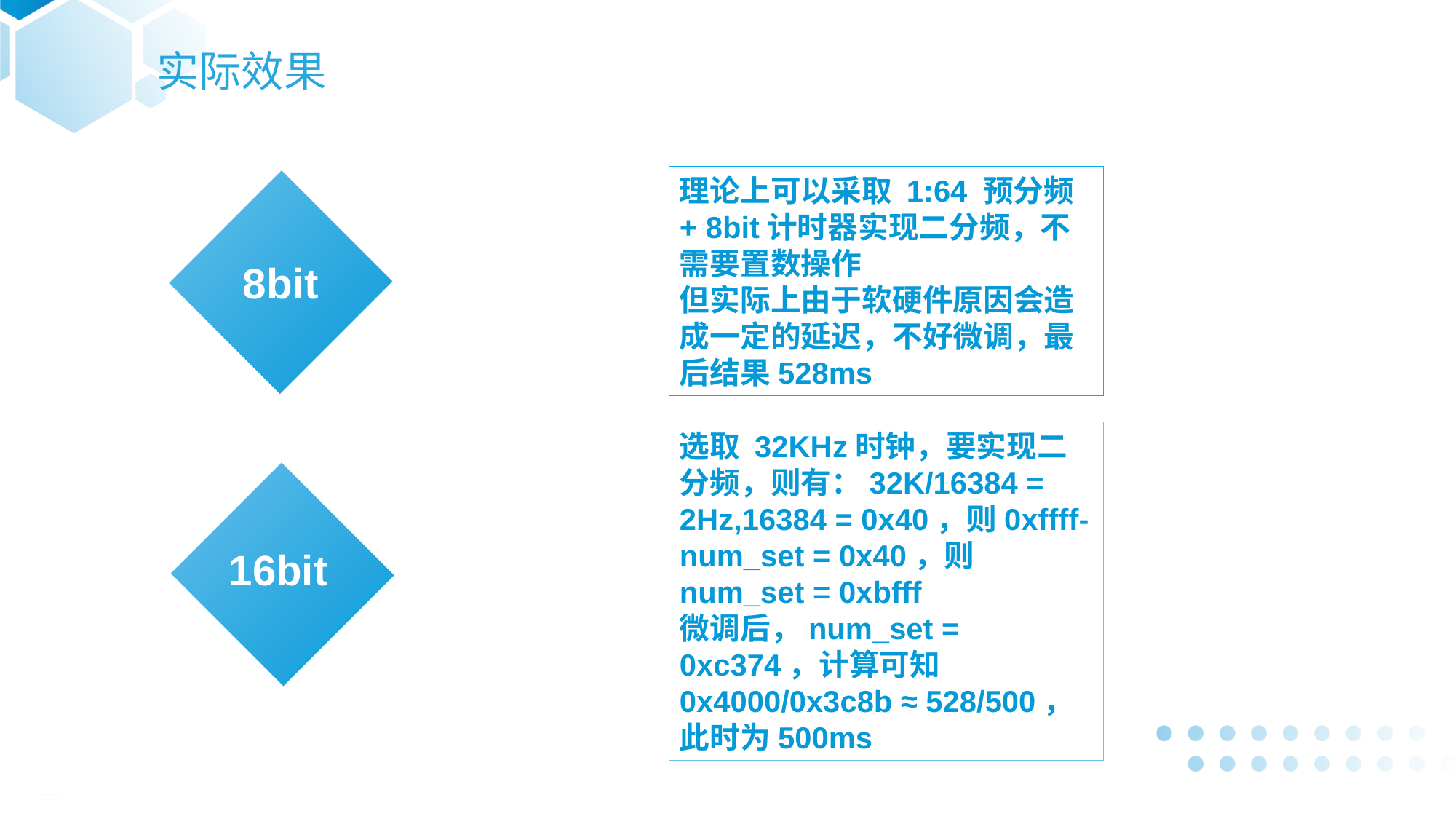

实际效果
理论上可以采取 1:64 预分频 + 8bit计时器实现二分频，不需要置数操作
但实际上由于软硬件原因会造成一定的延迟，不好微调，最后结果528ms

8bit
选取 32KHz时钟，要实现二分频，则有：32K/16384 = 2Hz,16384 = 0x40，则0xffff-num_set = 0x40，则num_set = 0xbfff
微调后，num_set = 0xc374，计算可知 0x4000/0x3c8b ≈ 528/500，此时为500ms

16bit
PPT下载 http://www.1ppt.com/xiazai/